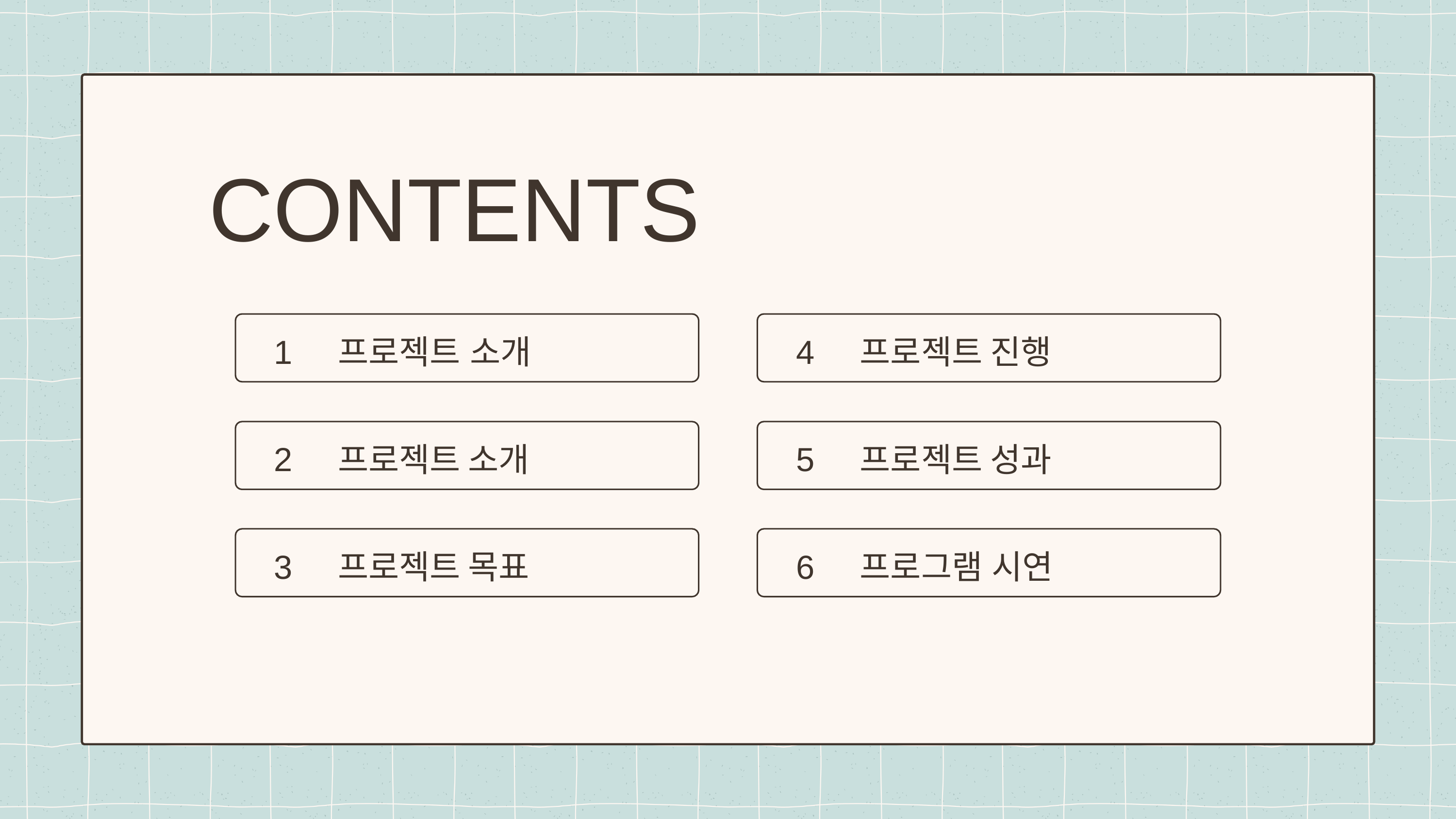

CONTENTS

1
프로젝트 소개
4
프로젝트 진행

2
5
프로젝트 소개
프로젝트 성과

프로젝트 목표
프로그램 시연
3
6